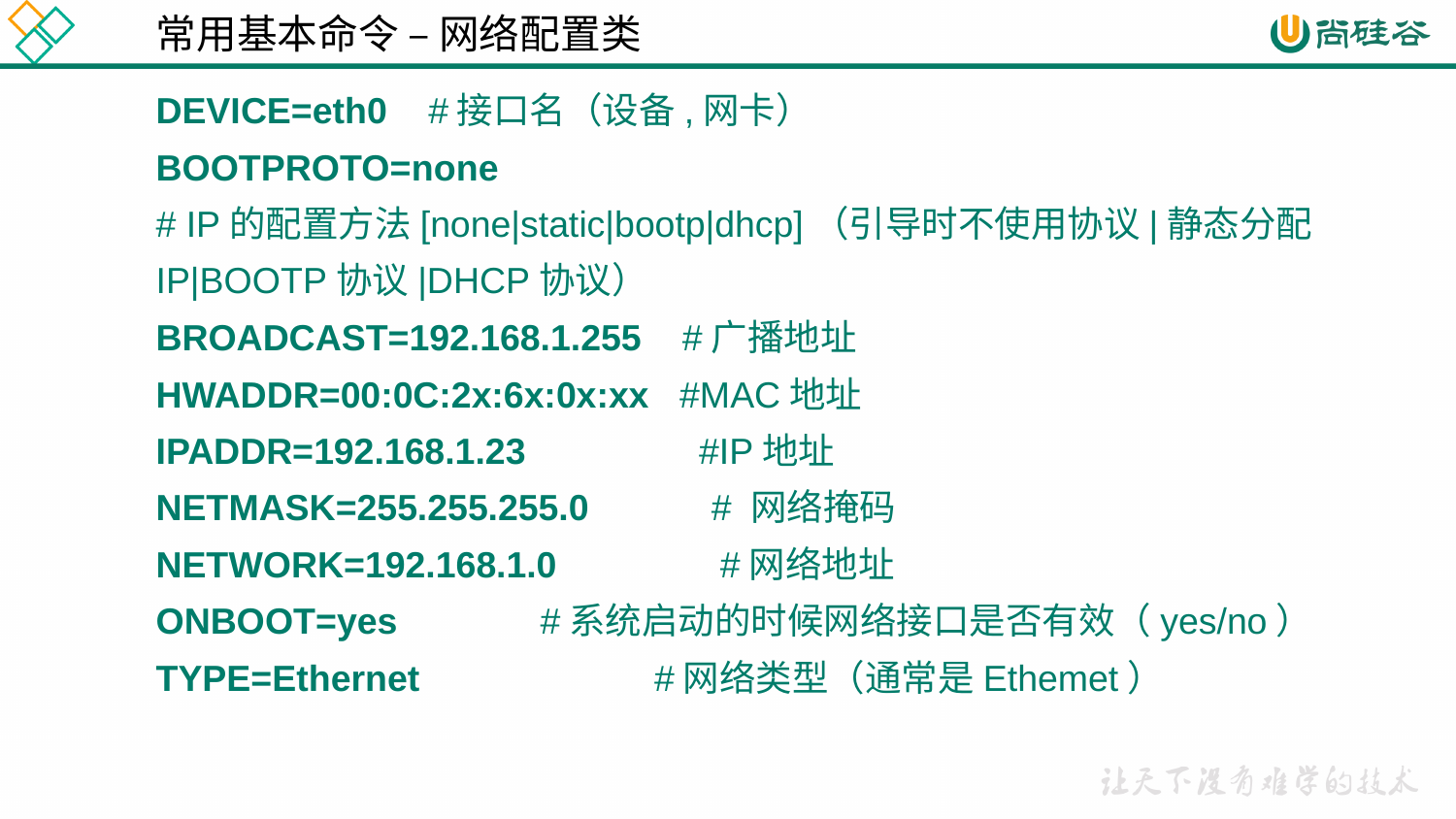

常用基本命令 – 网络配置类
DEVICE=eth0    #接口名（设备,网卡）
BOOTPROTO=none
# IP的配置方法[none|static|bootp|dhcp]（引导时不使用协议|静态分配IP|BOOTP协议|DHCP协议）
BROADCAST=192.168.1.255    #广播地址
HWADDR=00:0C:2x:6x:0x:xx   #MAC地址
IPADDR=192.168.1.23                 #IP地址
NETMASK=255.255.255.0            # 网络掩码
NETWORK=192.168.1.0                #网络地址
ONBOOT=yes              #系统启动的时候网络接口是否有效（yes/no）
TYPE=Ethernet                       #网络类型（通常是Ethemet）